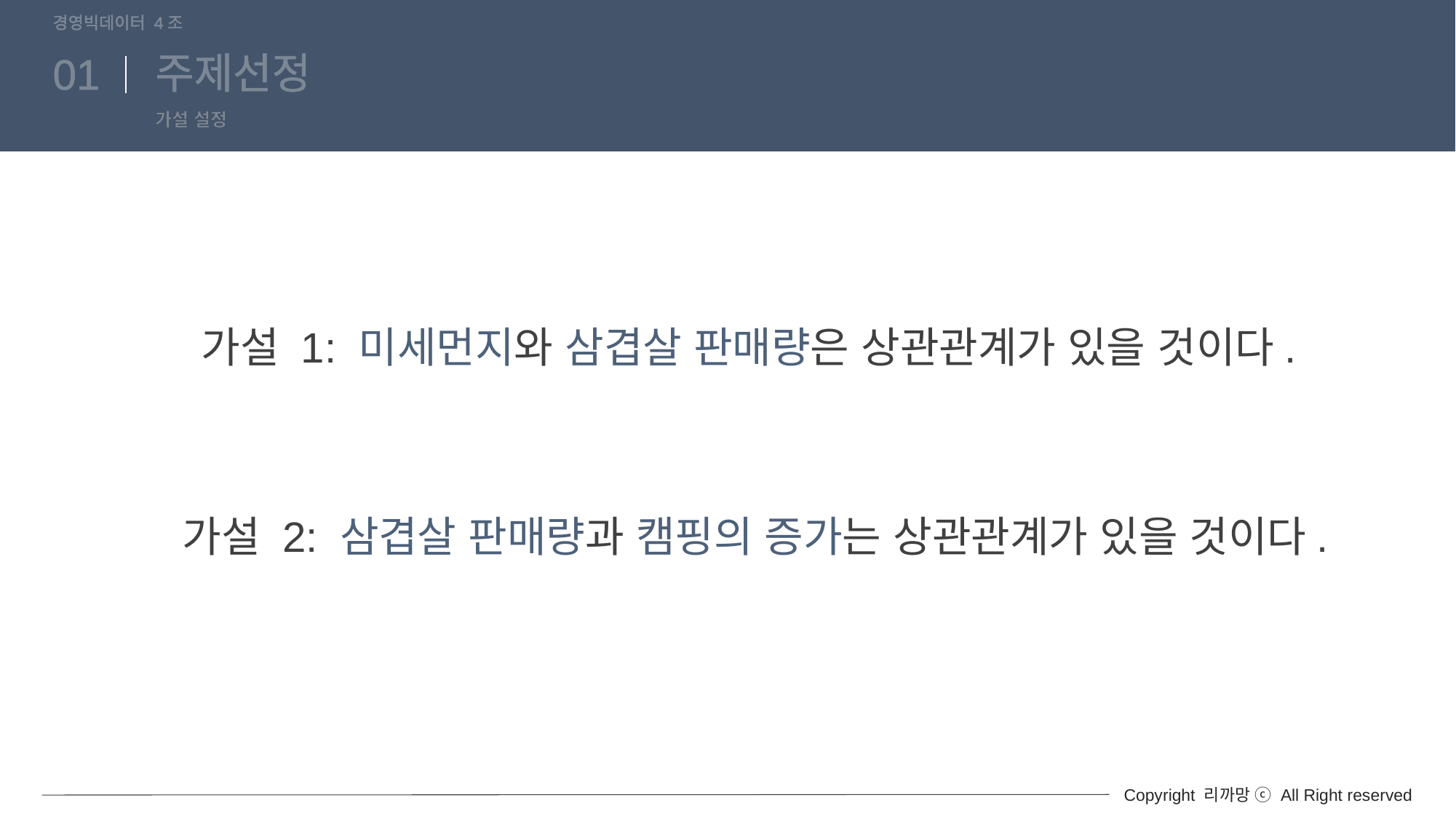

경영빅데이터 4조
# 주제선정
01
가설 설정
가설 1: 미세먼지와 삼겹살 판매량은 상관관계가 있을 것이다.
가설 2: 삼겹살 판매량과 캠핑의 증가는 상관관계가 있을 것이다.